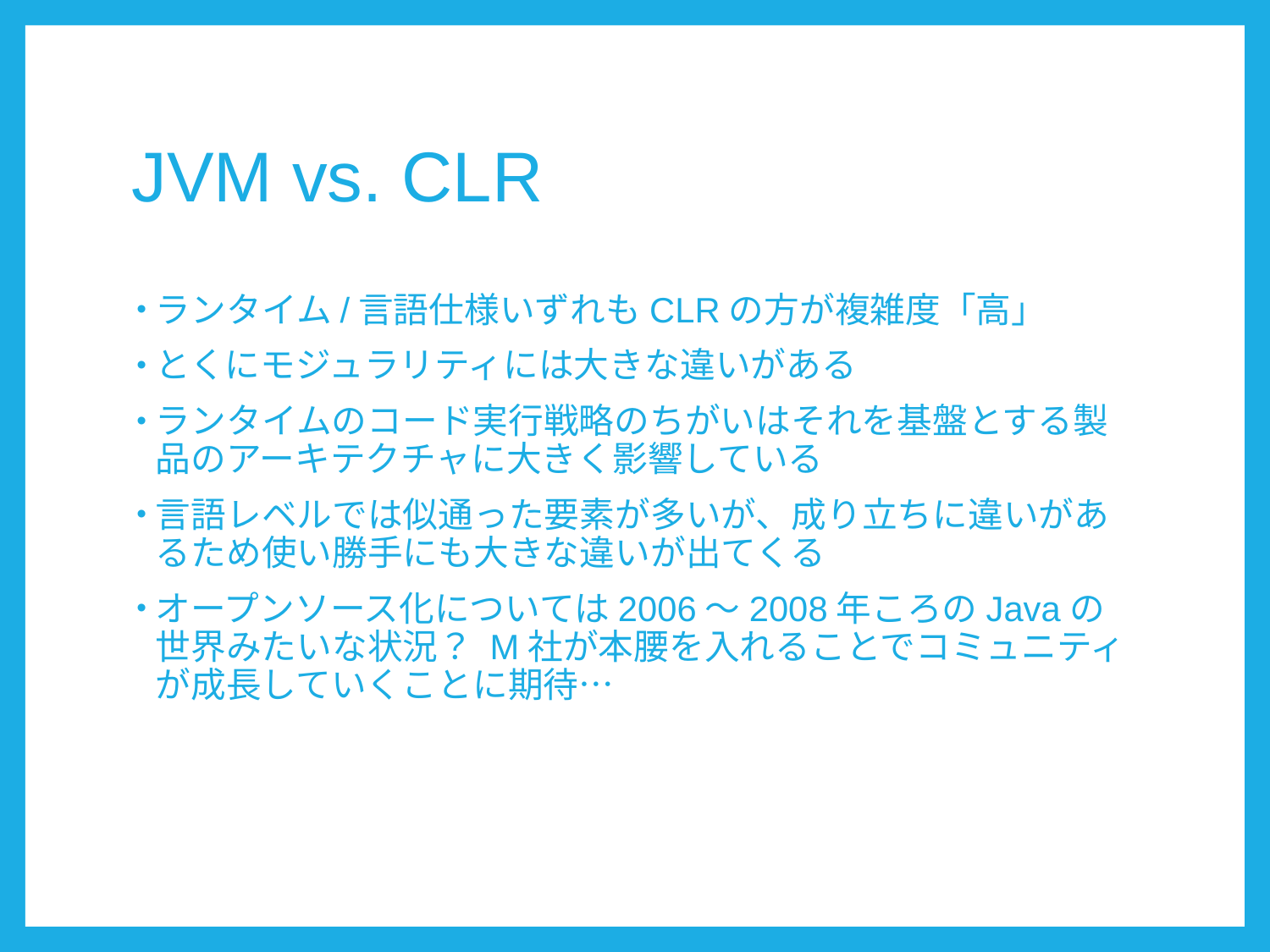

# JVM vs. CLR
ランタイム/言語仕様いずれもCLRの方が複雑度「高」
とくにモジュラリティには大きな違いがある
ランタイムのコード実行戦略のちがいはそれを基盤とする製品のアーキテクチャに大きく影響している
言語レベルでは似通った要素が多いが、成り立ちに違いがあるため使い勝手にも大きな違いが出てくる
オープンソース化については2006～2008年ころのJavaの世界みたいな状況？ M社が本腰を入れることでコミュニティが成長していくことに期待…